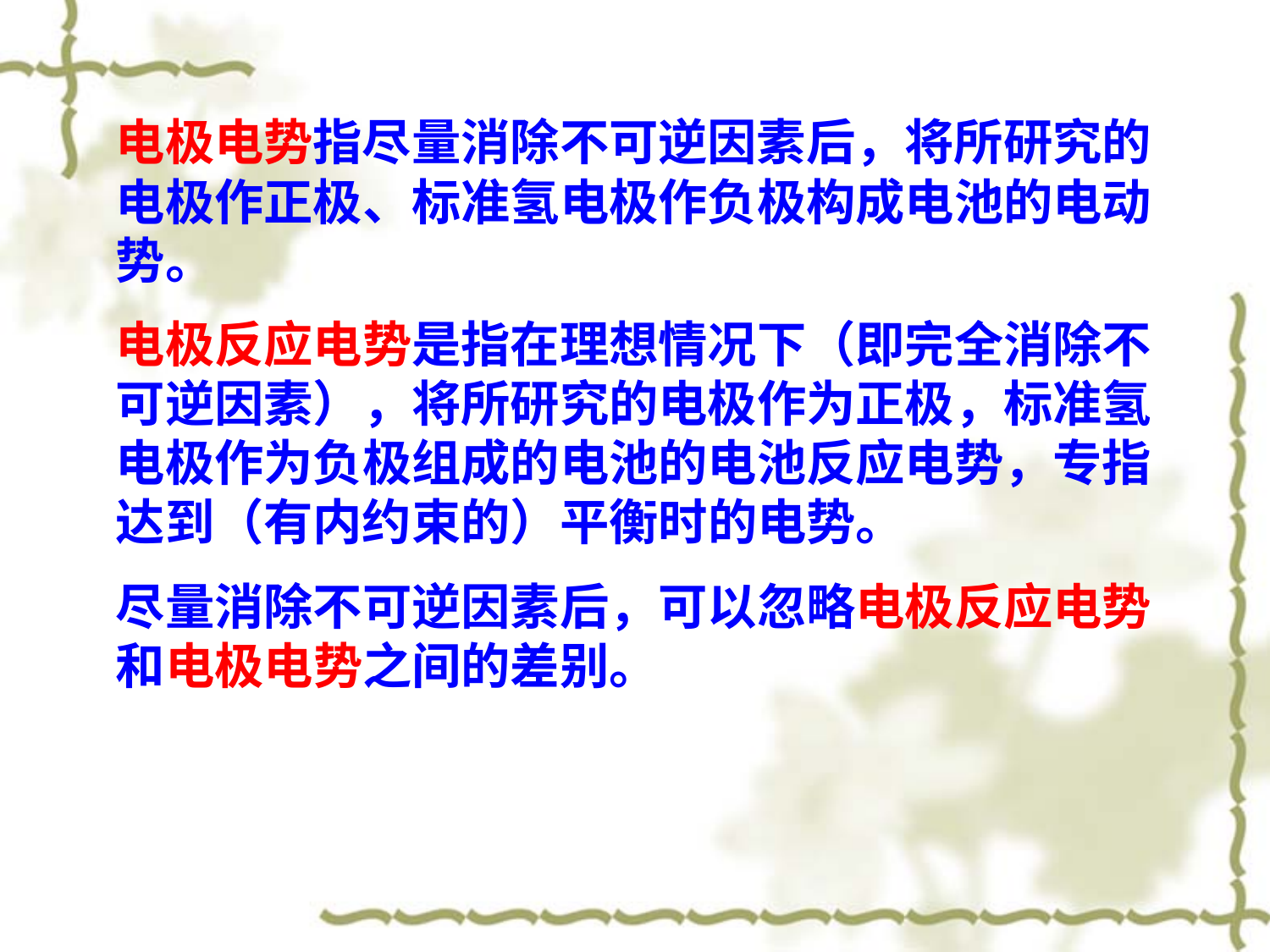

电极电势指尽量消除不可逆因素后，将所研究的电极作正极、标准氢电极作负极构成电池的电动势。
电极反应电势是指在理想情况下（即完全消除不可逆因素），将所研究的电极作为正极，标准氢电极作为负极组成的电池的电池反应电势，专指达到（有内约束的）平衡时的电势。
尽量消除不可逆因素后，可以忽略电极反应电势和电极电势之间的差别。